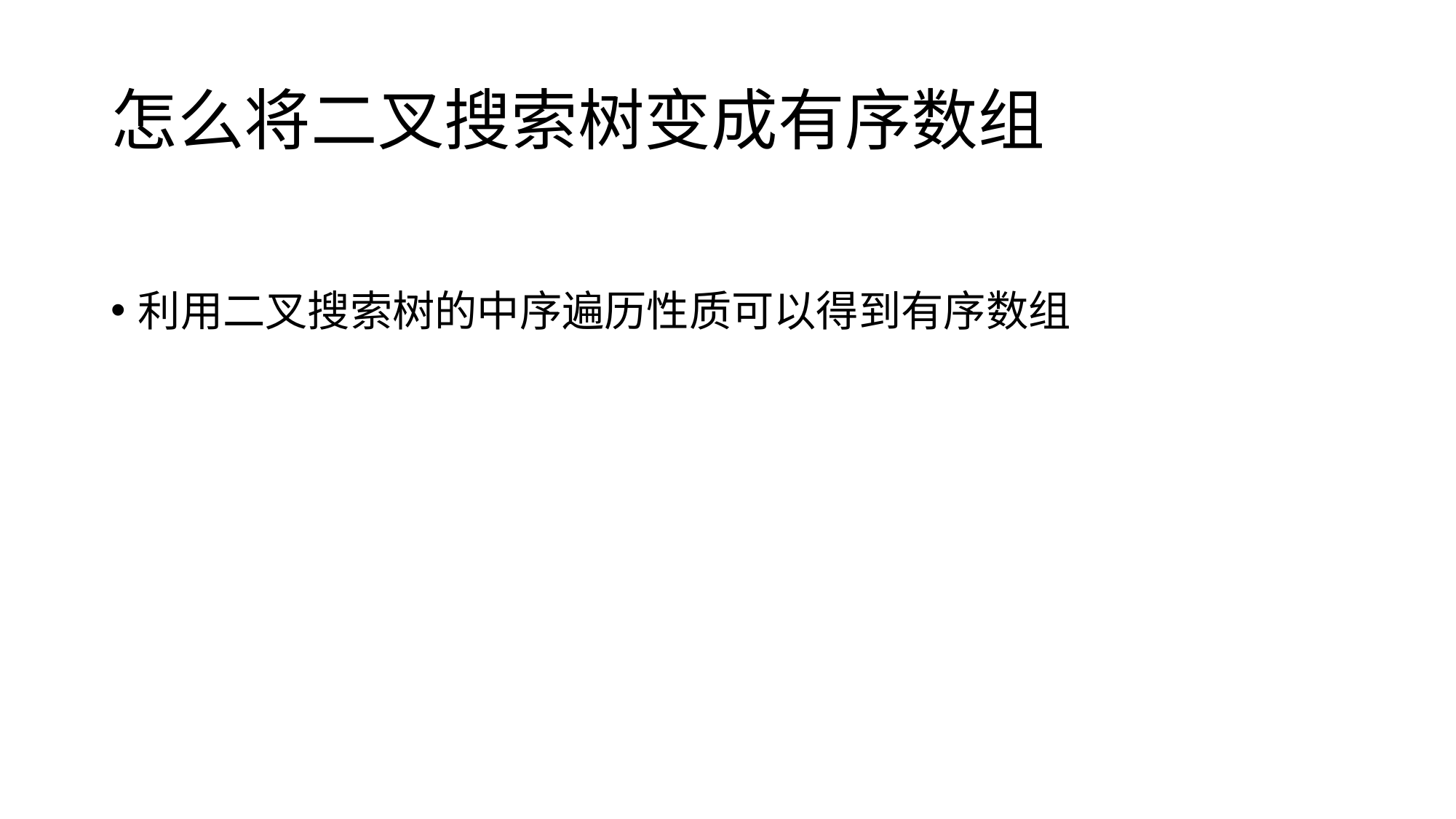

# 怎么将二叉搜索树变成有序数组

利用二叉搜索树的中序遍历性质可以得到有序数组